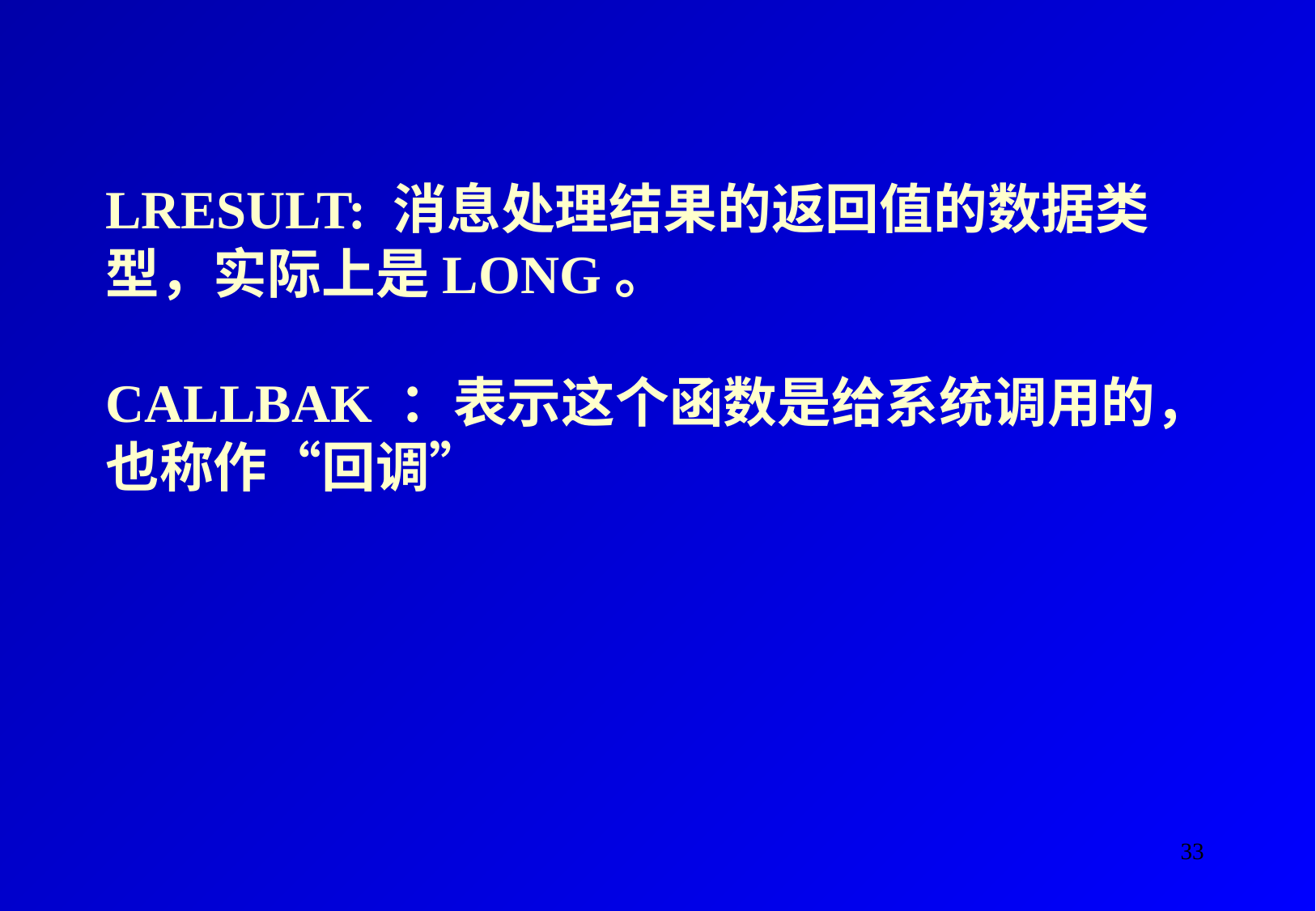

LRESULT: 消息处理结果的返回值的数据类型，实际上是LONG。

CALLBAK ：表示这个函数是给系统调用的，也称作“回调”
33